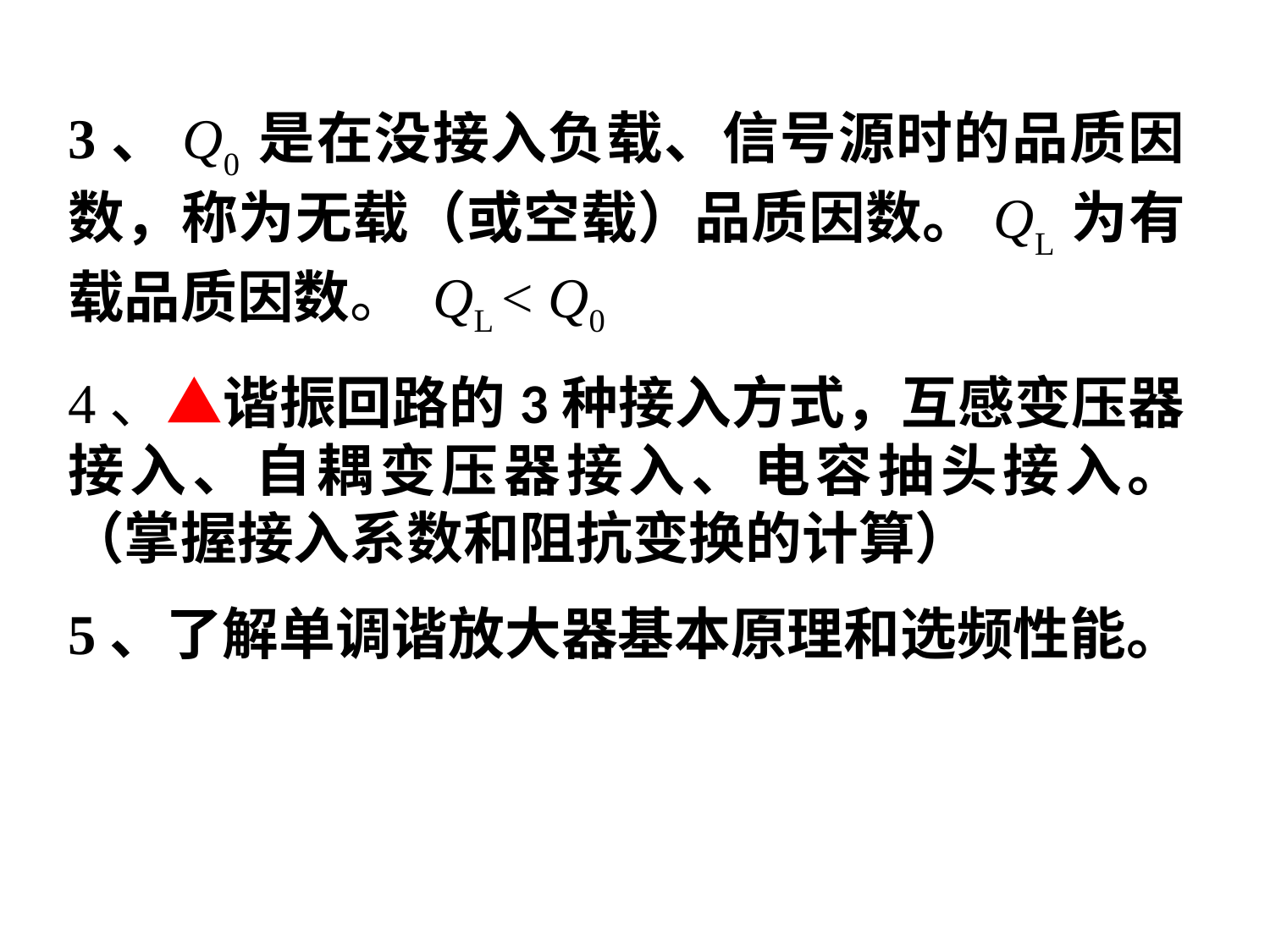

3、Q0 是在没接入负载、信号源时的品质因数，称为无载（或空载）品质因数。QL 为有载品质因数。 QL < Q0
4、▲谐振回路的3种接入方式，互感变压器接入、自耦变压器接入、电容抽头接入。（掌握接入系数和阻抗变换的计算）
5、了解单调谐放大器基本原理和选频性能。